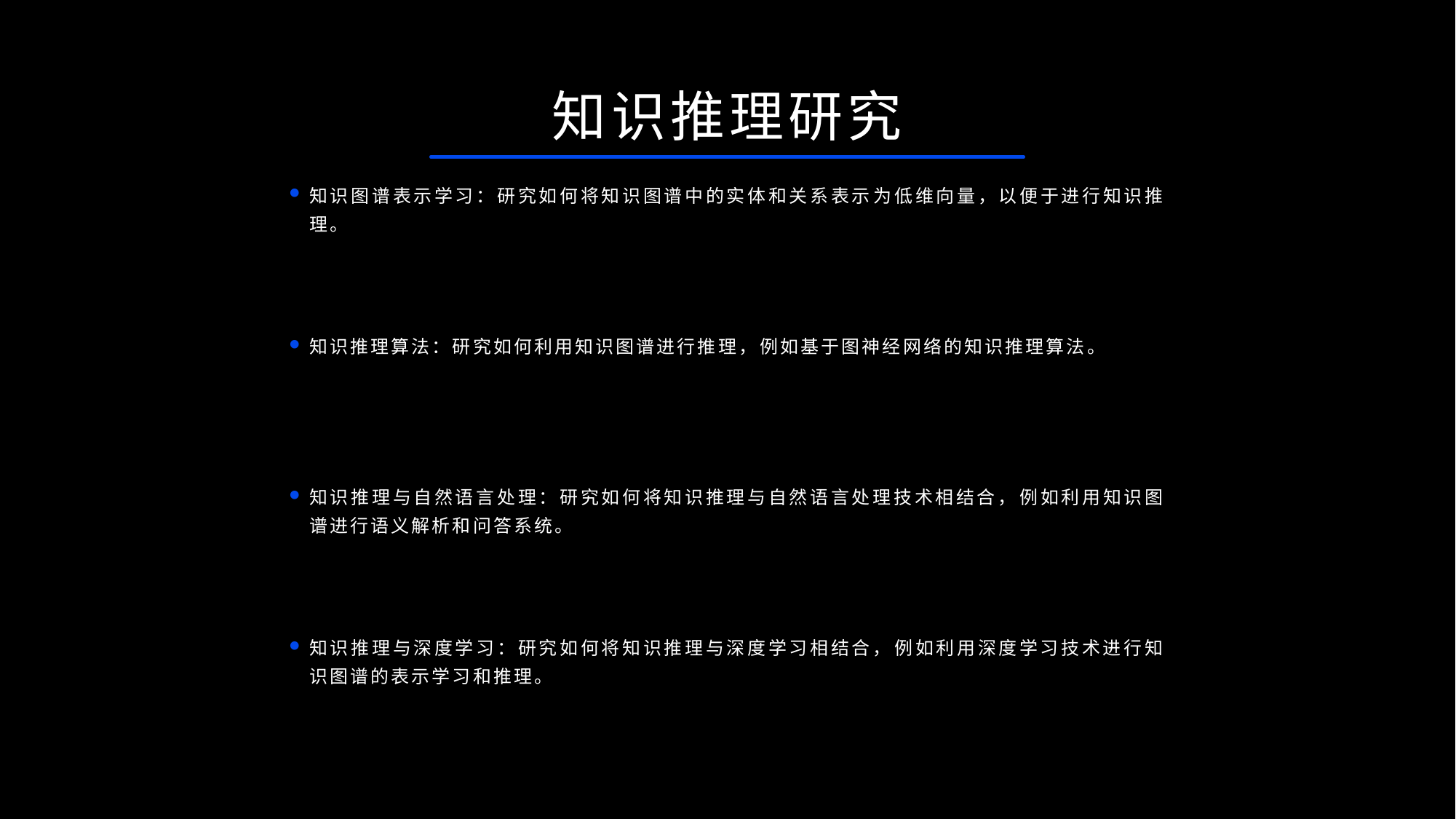

知识推理研究
知识图谱表示学习：研究如何将知识图谱中的实体和关系表示为低维向量，以便于进行知识推理。
知识推理算法：研究如何利用知识图谱进行推理，例如基于图神经网络的知识推理算法。
知识推理与自然语言处理：研究如何将知识推理与自然语言处理技术相结合，例如利用知识图谱进行语义解析和问答系统。
知识推理与深度学习：研究如何将知识推理与深度学习相结合，例如利用深度学习技术进行知识图谱的表示学习和推理。